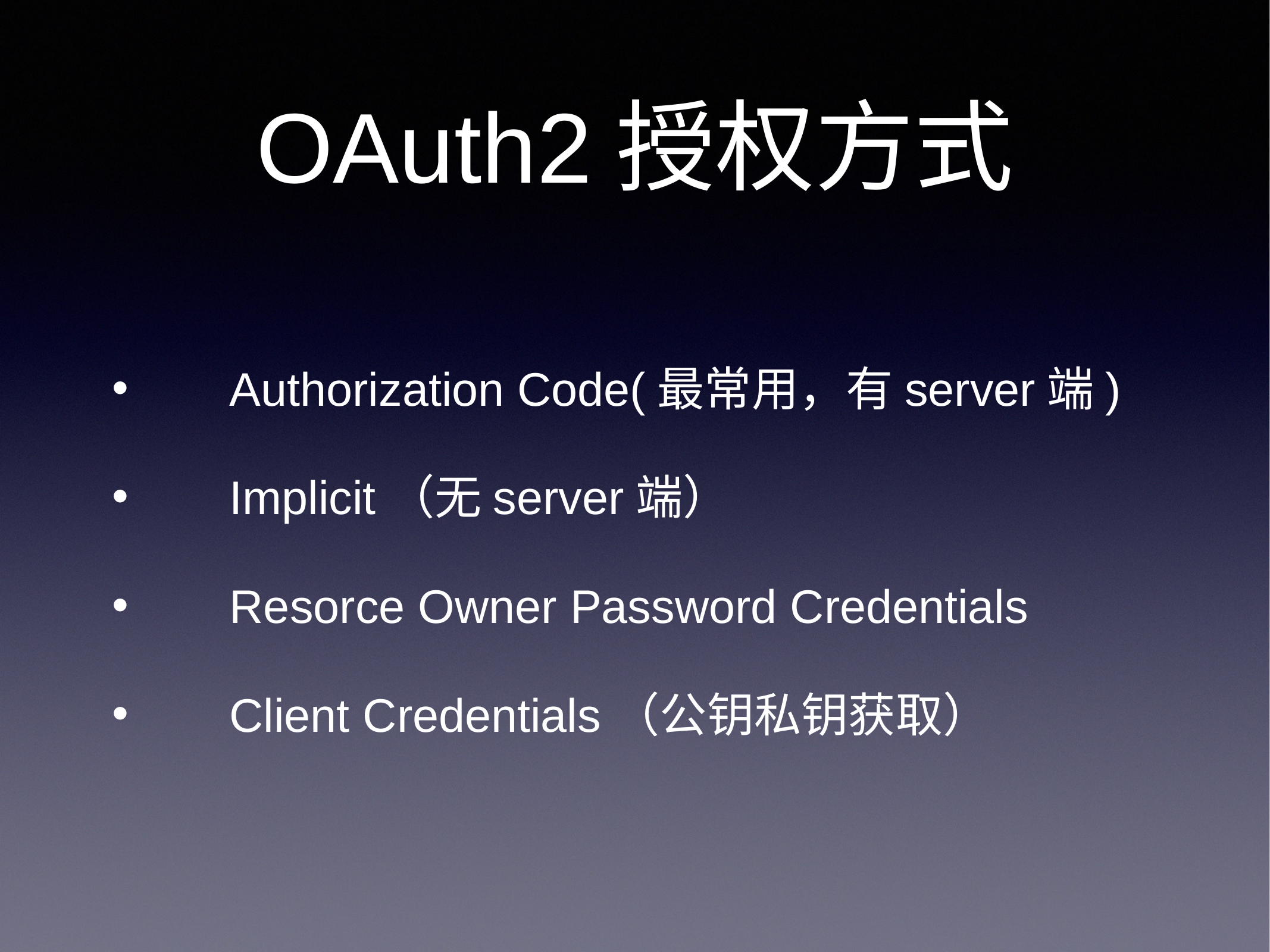

# OAuth2授权方式
Authorization Code(最常用，有server端)
Implicit（无server端）
Resorce Owner Password Credentials
Client Credentials（公钥私钥获取）